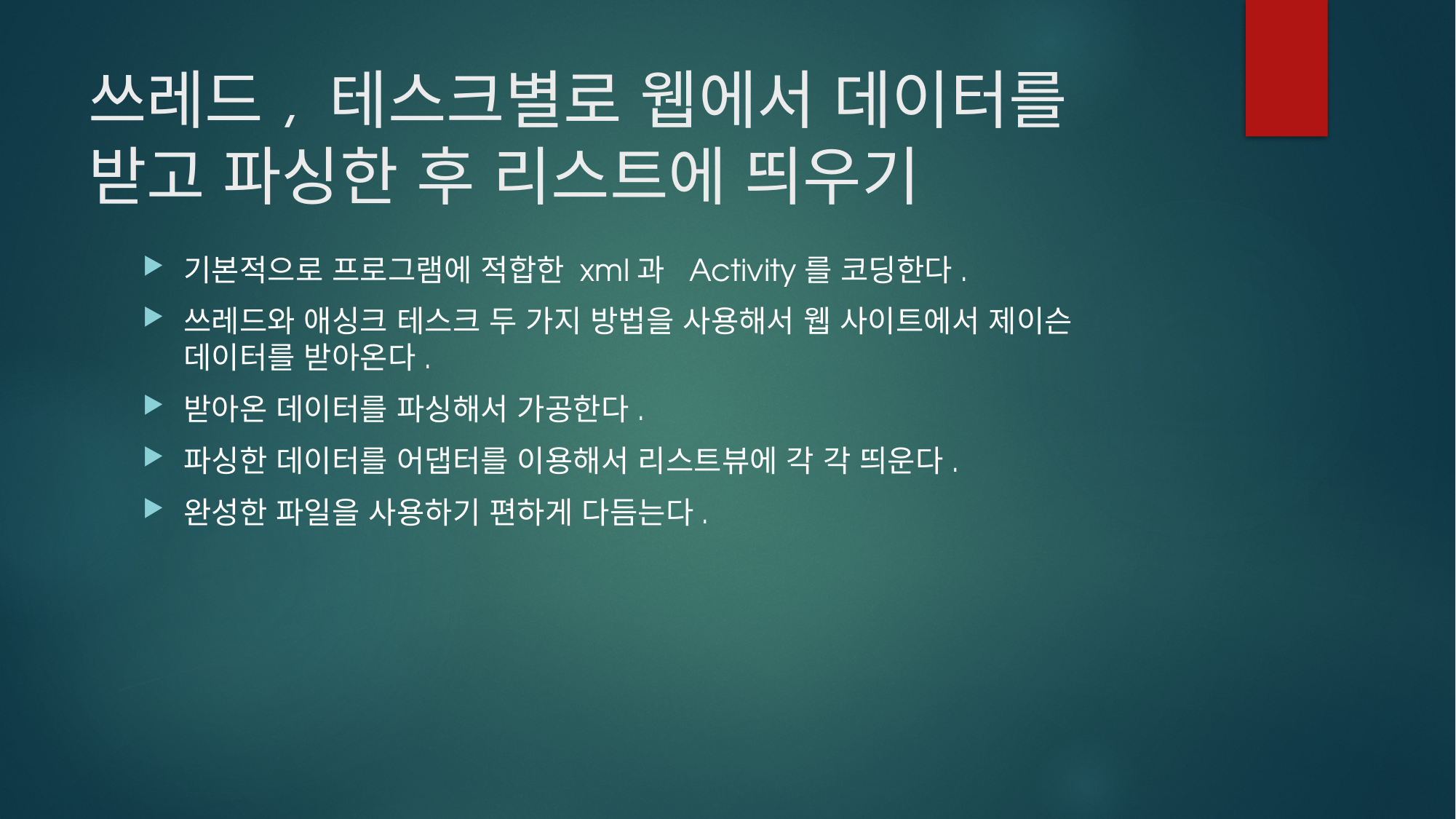

# 쓰레드, 테스크별로 웹에서 데이터를 받고 파싱한 후 리스트에 띄우기
기본적으로 프로그램에 적합한 xml과  Activity를 코딩한다.
쓰레드와 애싱크 테스크 두 가지 방법을 사용해서 웹 사이트에서 제이슨 데이터를 받아온다.
받아온 데이터를 파싱해서 가공한다.
파싱한 데이터를 어댑터를 이용해서 리스트뷰에 각 각 띄운다.
완성한 파일을 사용하기 편하게 다듬는다.